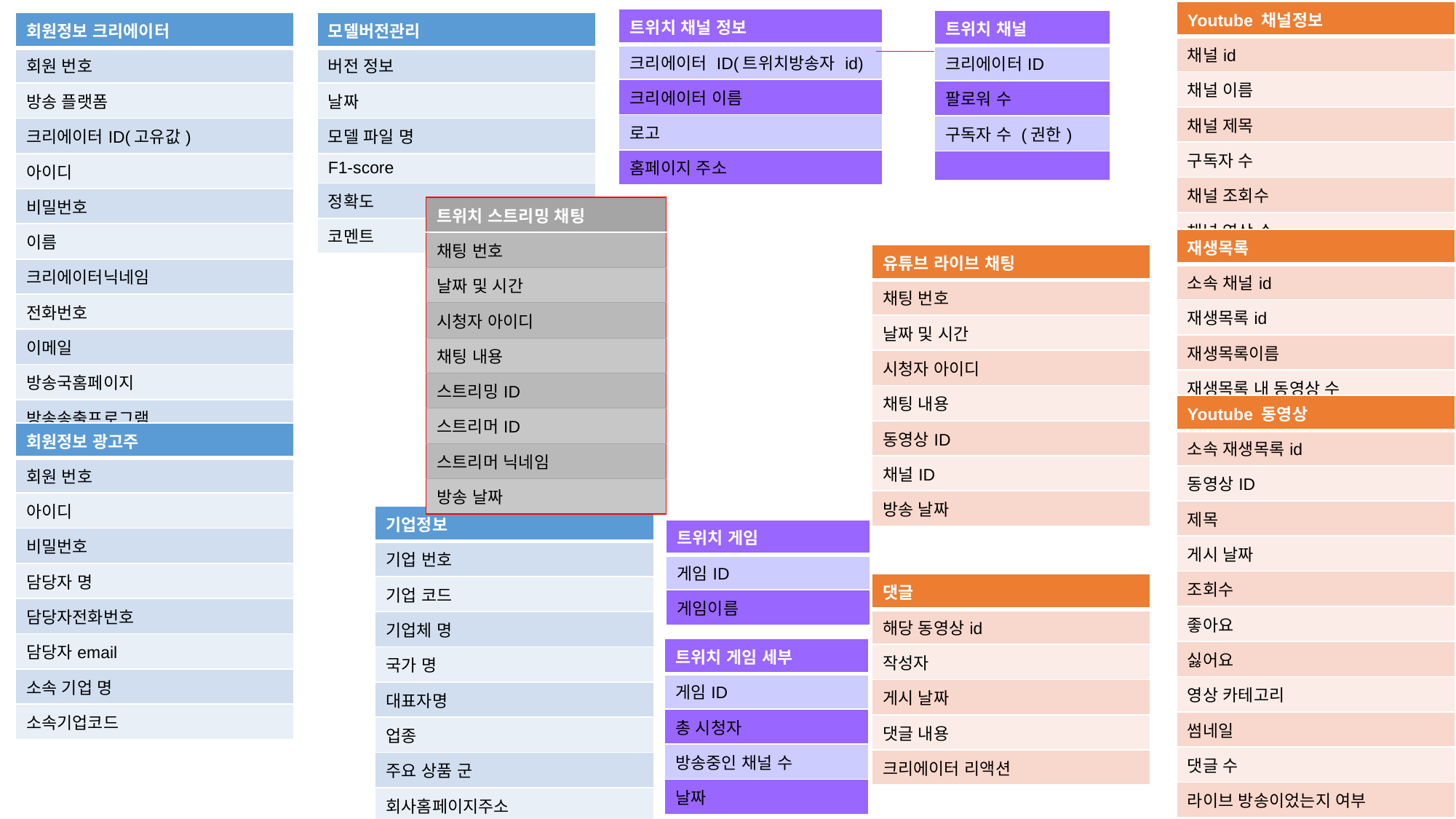

| Youtube 채널정보 |
| --- |
| 채널id |
| 채널 이름 |
| 채널 제목 |
| 구독자 수 |
| 채널 조회수 |
| 채널 영상 수 |
| 트위치 채널 정보 |
| --- |
| 크리에이터 ID(트위치방송자 id) |
| 크리에이터 이름 |
| 로고 |
| 홈페이지 주소 |
| 트위치 채널 |
| --- |
| 크리에이터ID |
| 팔로워 수 |
| 구독자 수 (권한) |
|  |
| 회원정보 크리에이터 |
| --- |
| 회원 번호 |
| 방송 플랫폼 |
| 크리에이터ID(고유값) |
| 아이디 |
| 비밀번호 |
| 이름 |
| 크리에이터닉네임 |
| 전화번호 |
| 이메일 |
| 방송국홈페이지 |
| 방송송출프로그램 |
| 모델버전관리 |
| --- |
| 버전 정보 |
| 날짜 |
| 모델 파일 명 |
| F1-score |
| 정확도 |
| 코멘트 |
| 트위치 스트리밍 채팅 |
| --- |
| 채팅 번호 |
| 날짜 및 시간 |
| 시청자 아이디 |
| 채팅 내용 |
| 스트리밍ID |
| 스트리머ID |
| 스트리머 닉네임 |
| 방송 날짜 |
| 재생목록 |
| --- |
| 소속 채널id |
| 재생목록id |
| 재생목록이름 |
| 재생목록 내 동영상 수 |
| 유튜브 라이브 채팅 |
| --- |
| 채팅 번호 |
| 날짜 및 시간 |
| 시청자 아이디 |
| 채팅 내용 |
| 동영상ID |
| 채널ID |
| 방송 날짜 |
| Youtube 동영상 |
| --- |
| 소속 재생목록id |
| 동영상ID |
| 제목 |
| 게시 날짜 |
| 조회수 |
| 좋아요 |
| 싫어요 |
| 영상 카테고리 |
| 썸네일 |
| 댓글 수 |
| 라이브 방송이었는지 여부 |
| 회원정보 광고주 |
| --- |
| 회원 번호 |
| 아이디 |
| 비밀번호 |
| 담당자 명 |
| 담당자전화번호 |
| 담당자email |
| 소속 기업 명 |
| 소속기업코드 |
| 기업정보 |
| --- |
| 기업 번호 |
| 기업 코드 |
| 기업체 명 |
| 국가 명 |
| 대표자명 |
| 업종 |
| 주요 상품 군 |
| 회사홈페이지주소 |
| 사업자등록번호 |
| 트위치 게임 |
| --- |
| 게임ID |
| 게임이름 |
| 댓글 |
| --- |
| 해당 동영상id |
| 작성자 |
| 게시 날짜 |
| 댓글 내용 |
| 크리에이터 리액션 |
| 트위치 게임 세부 |
| --- |
| 게임ID |
| 총 시청자 |
| 방송중인 채널 수 |
| 날짜 |